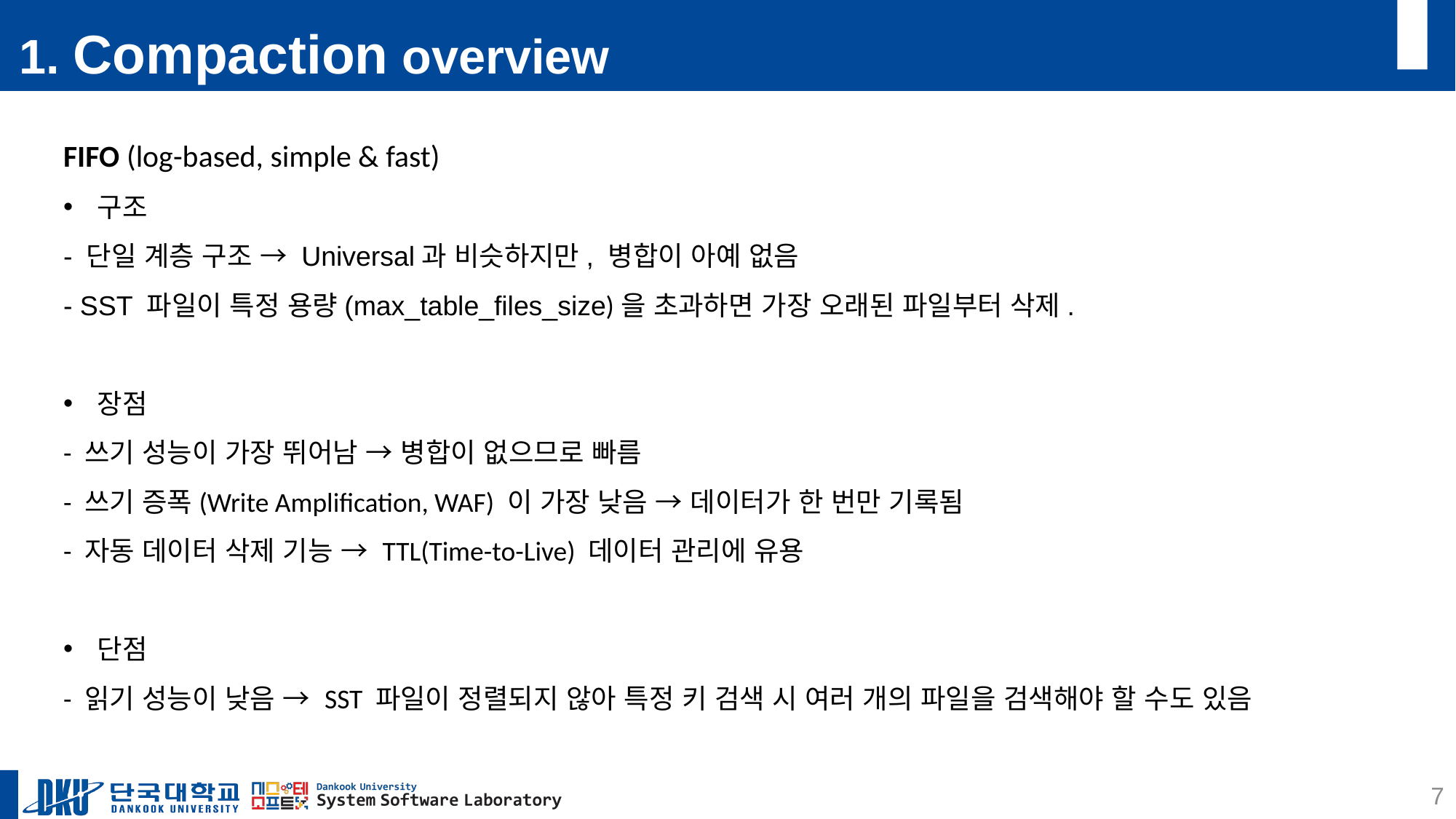

# 1. Compaction overview
FIFO (log-based, simple & fast)
구조
- 단일 계층 구조 → Universal과 비슷하지만, 병합이 아예 없음
- SST 파일이 특정 용량(max_table_files_size)을 초과하면 가장 오래된 파일부터 삭제.

장점
- 쓰기 성능이 가장 뛰어남 → 병합이 없으므로 빠름
- 쓰기 증폭(Write Amplification, WAF) 이 가장 낮음 → 데이터가 한 번만 기록됨
- 자동 데이터 삭제 기능 → TTL(Time-to-Live) 데이터 관리에 유용

단점
- 읽기 성능이 낮음 → SST 파일이 정렬되지 않아 특정 키 검색 시 여러 개의 파일을 검색해야 할 수도 있음

7